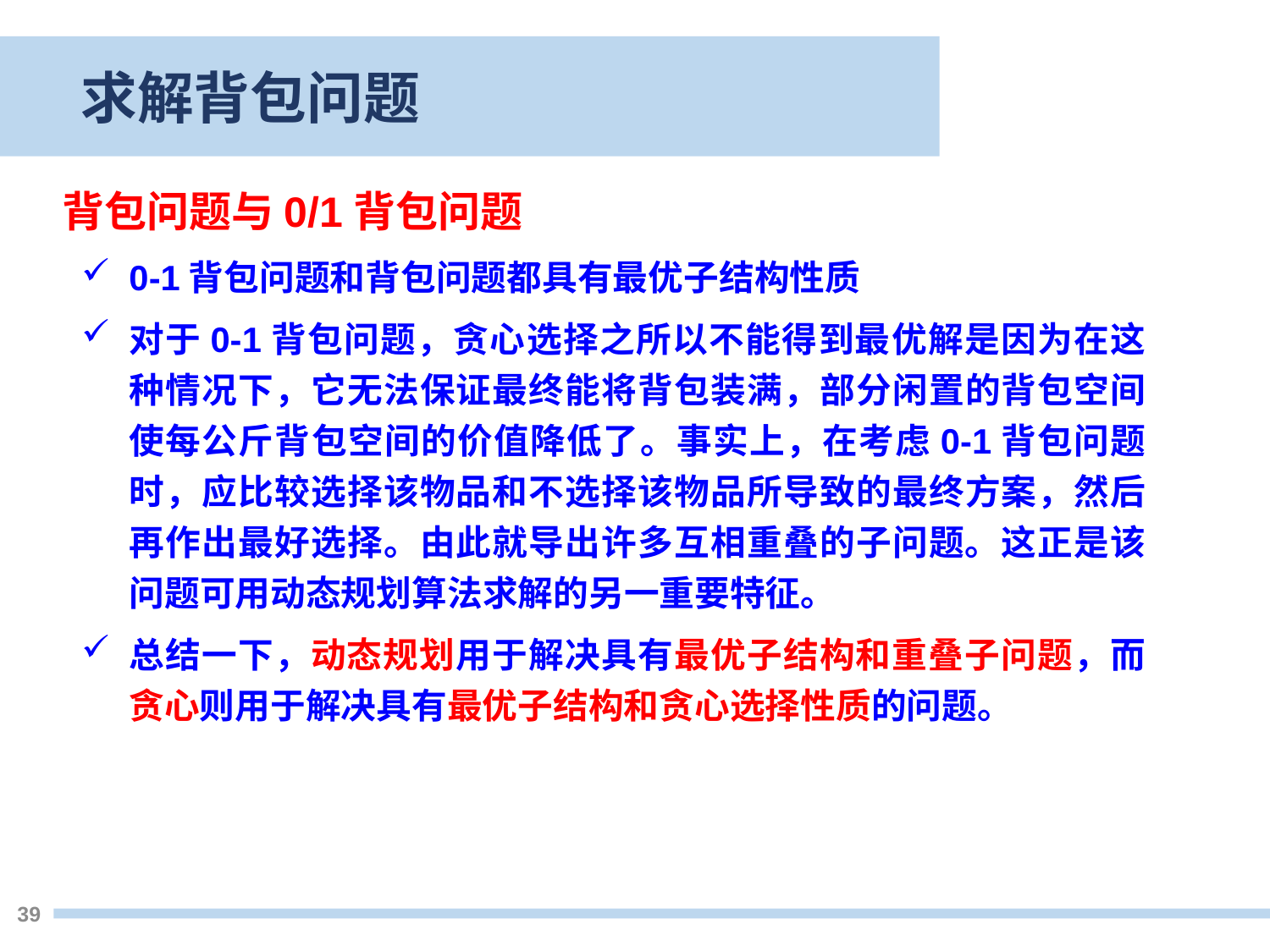

求解背包问题
背包问题与0/1背包问题
0-1背包问题和背包问题都具有最优子结构性质
对于0-1背包问题，贪心选择之所以不能得到最优解是因为在这种情况下，它无法保证最终能将背包装满，部分闲置的背包空间使每公斤背包空间的价值降低了。事实上，在考虑0-1背包问题时，应比较选择该物品和不选择该物品所导致的最终方案，然后再作出最好选择。由此就导出许多互相重叠的子问题。这正是该问题可用动态规划算法求解的另一重要特征。
总结一下，动态规划用于解决具有最优子结构和重叠子问题，而贪心则用于解决具有最优子结构和贪心选择性质的问题。
39